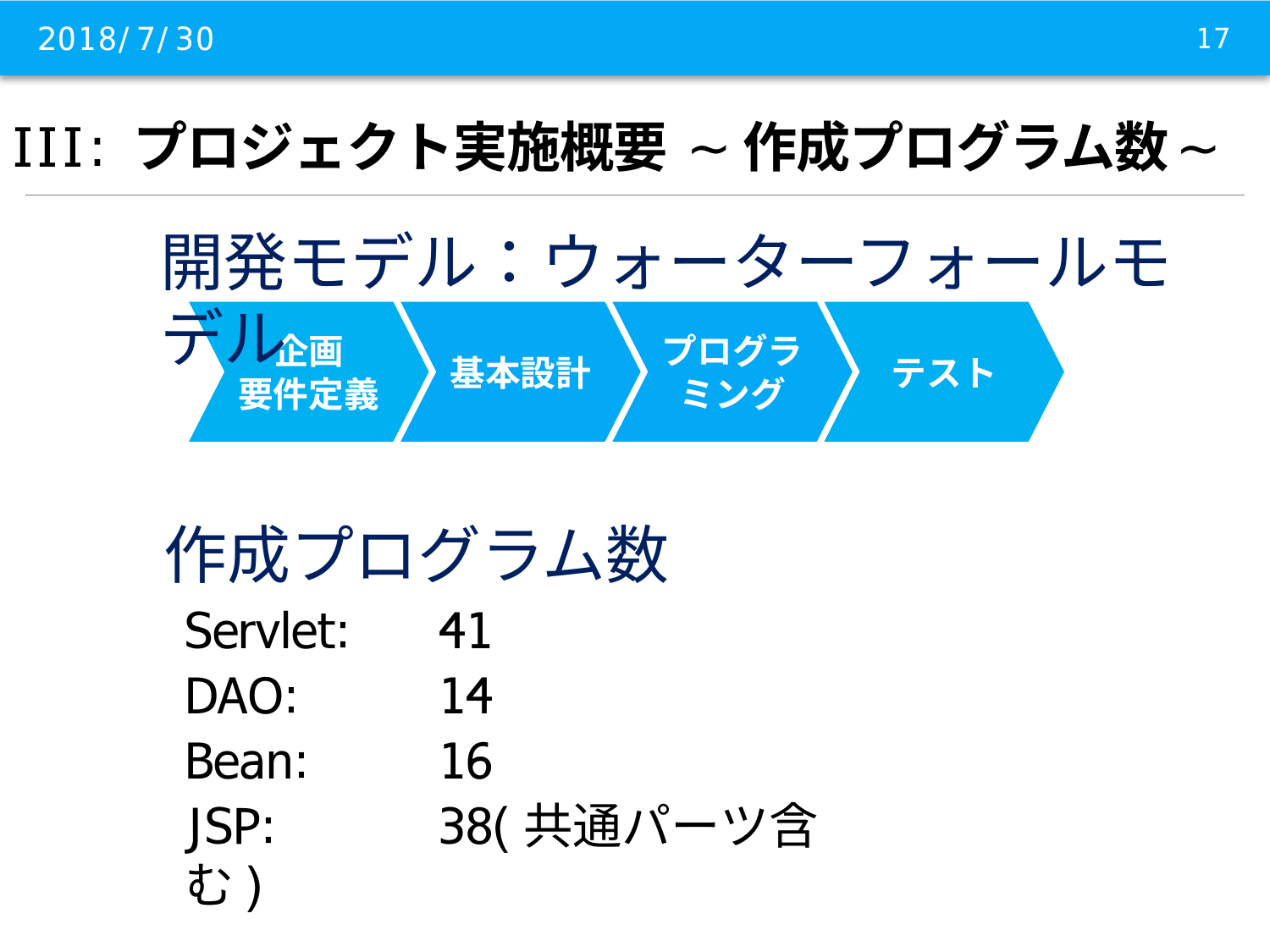

2018/7/30
17
# III: プロジェクト実施概要 ~作成プログラム数~
開発モデル：ウォーターフォールモデル
企画
要件定義
基本設計
プログラミング
テスト
作成プログラム数
Servlet:	41
DAO:		14
Bean:		16
JSP:		38(共通パーツ含む)